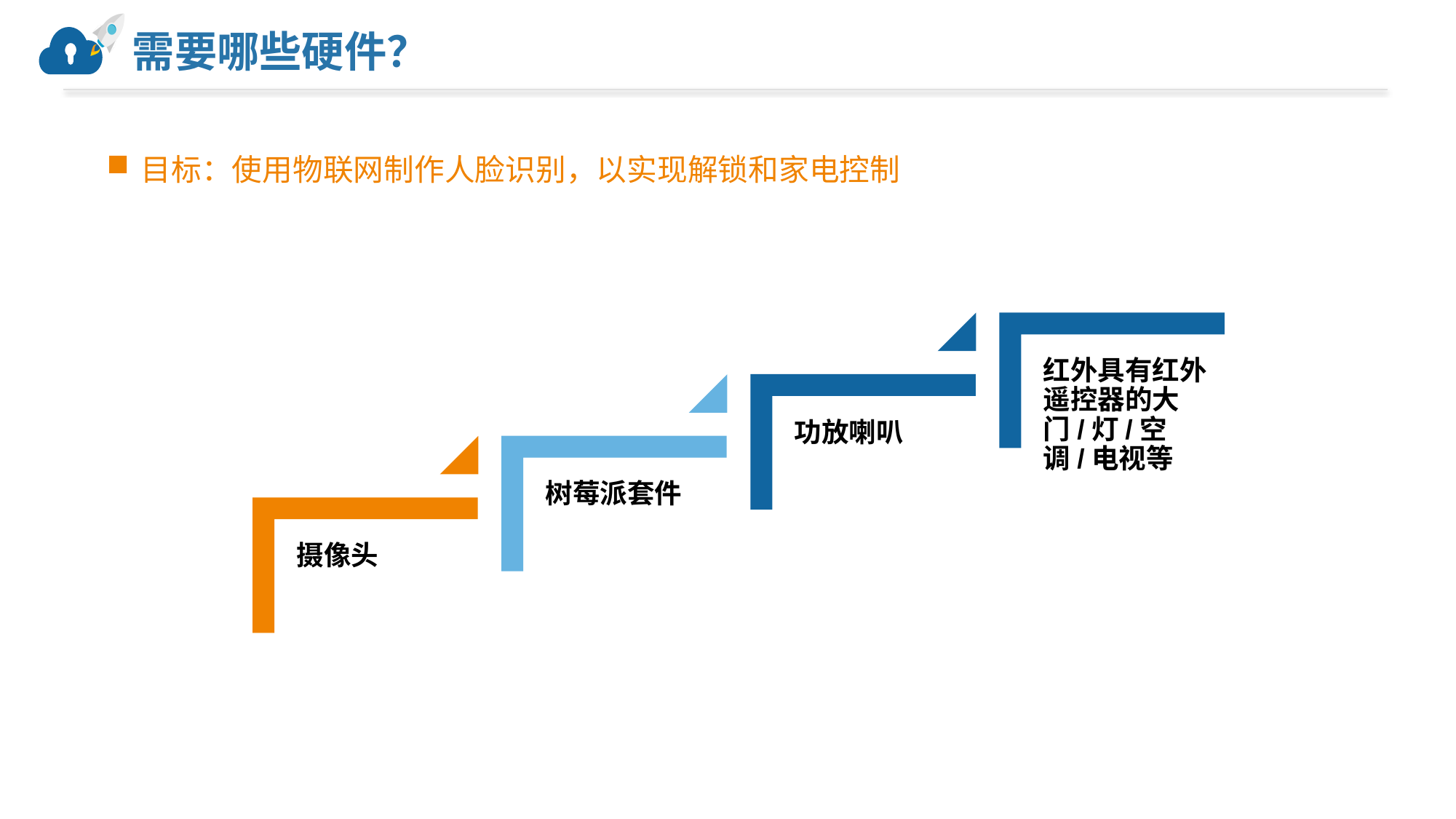

# 需要哪些硬件？
目标：使用物联网制作人脸识别，以实现解锁和家电控制
摄像头
树莓派套件
功放喇叭
红外具有红外遥控器的大门/灯/空调/电视等